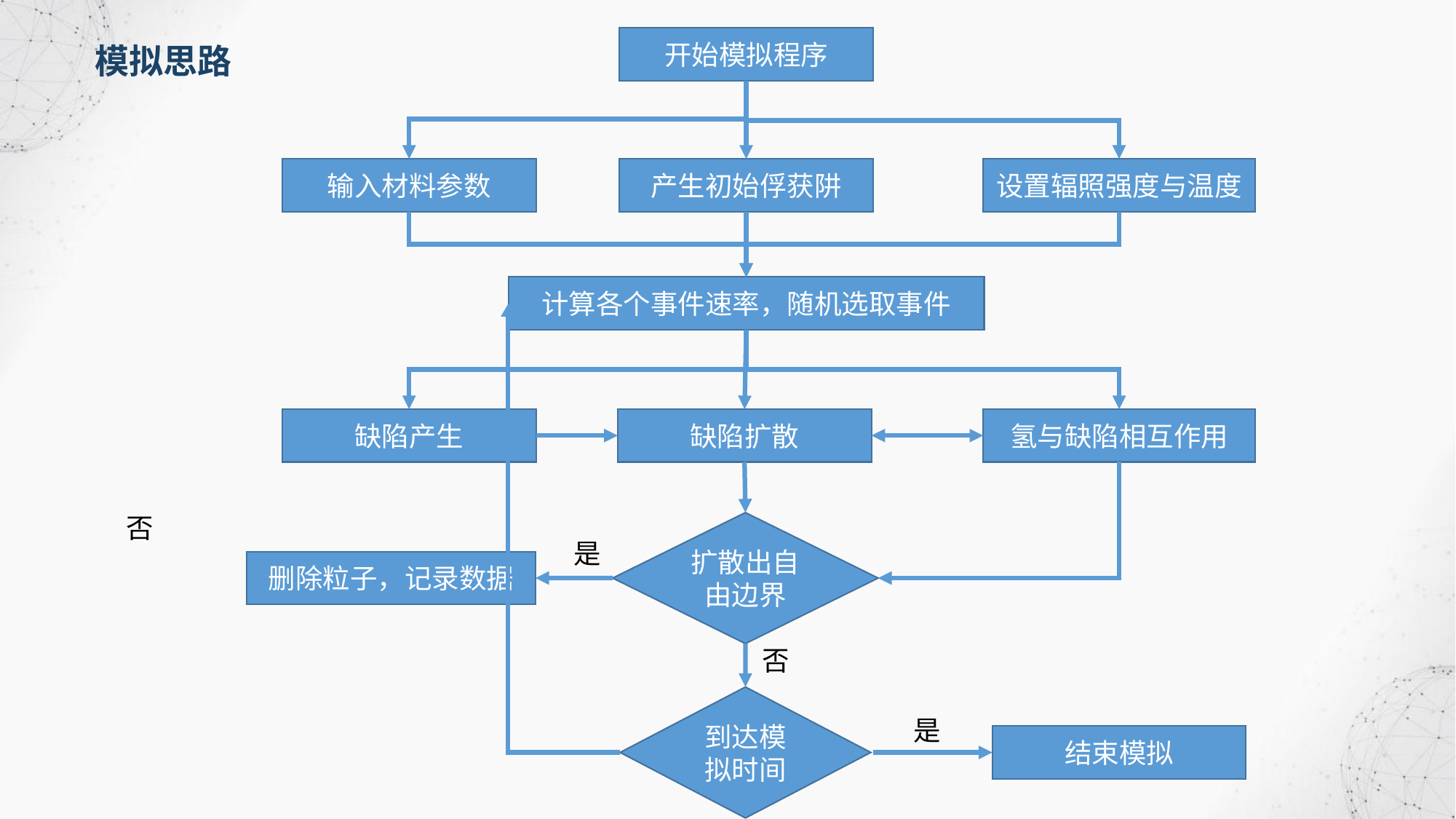

开始模拟程序
模拟思路
设置辐照强度与温度
输入材料参数
产生初始俘获阱
计算各个事件速率，随机选取事件
氢与缺陷相互作用
缺陷扩散
缺陷产生
否
扩散出自由边界
是
删除粒子，记录数据
否
到达模拟时间
是
结束模拟